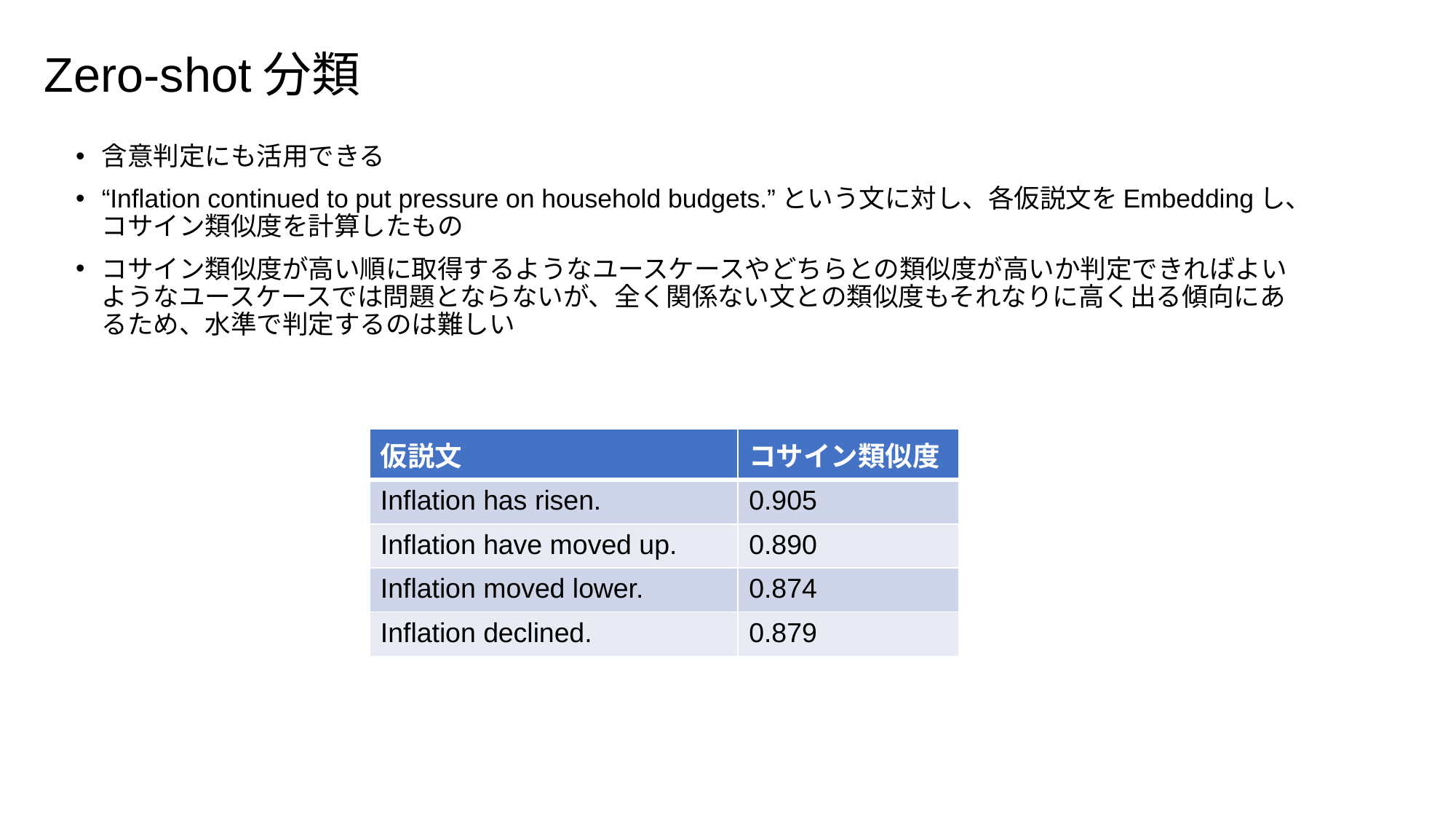

# Zero-shot分類
含意判定にも活用できる
“Inflation continued to put pressure on household budgets.”という文に対し、各仮説文をEmbeddingし、コサイン類似度を計算したもの
コサイン類似度が高い順に取得するようなユースケースやどちらとの類似度が高いか判定できればよいようなユースケースでは問題とならないが、全く関係ない文との類似度もそれなりに高く出る傾向にあるため、水準で判定するのは難しい
| 仮説文 | コサイン類似度 |
| --- | --- |
| Inflation has risen. | 0.905 |
| Inflation have moved up. | 0.890 |
| Inflation moved lower. | 0.874 |
| Inflation declined. | 0.879 |